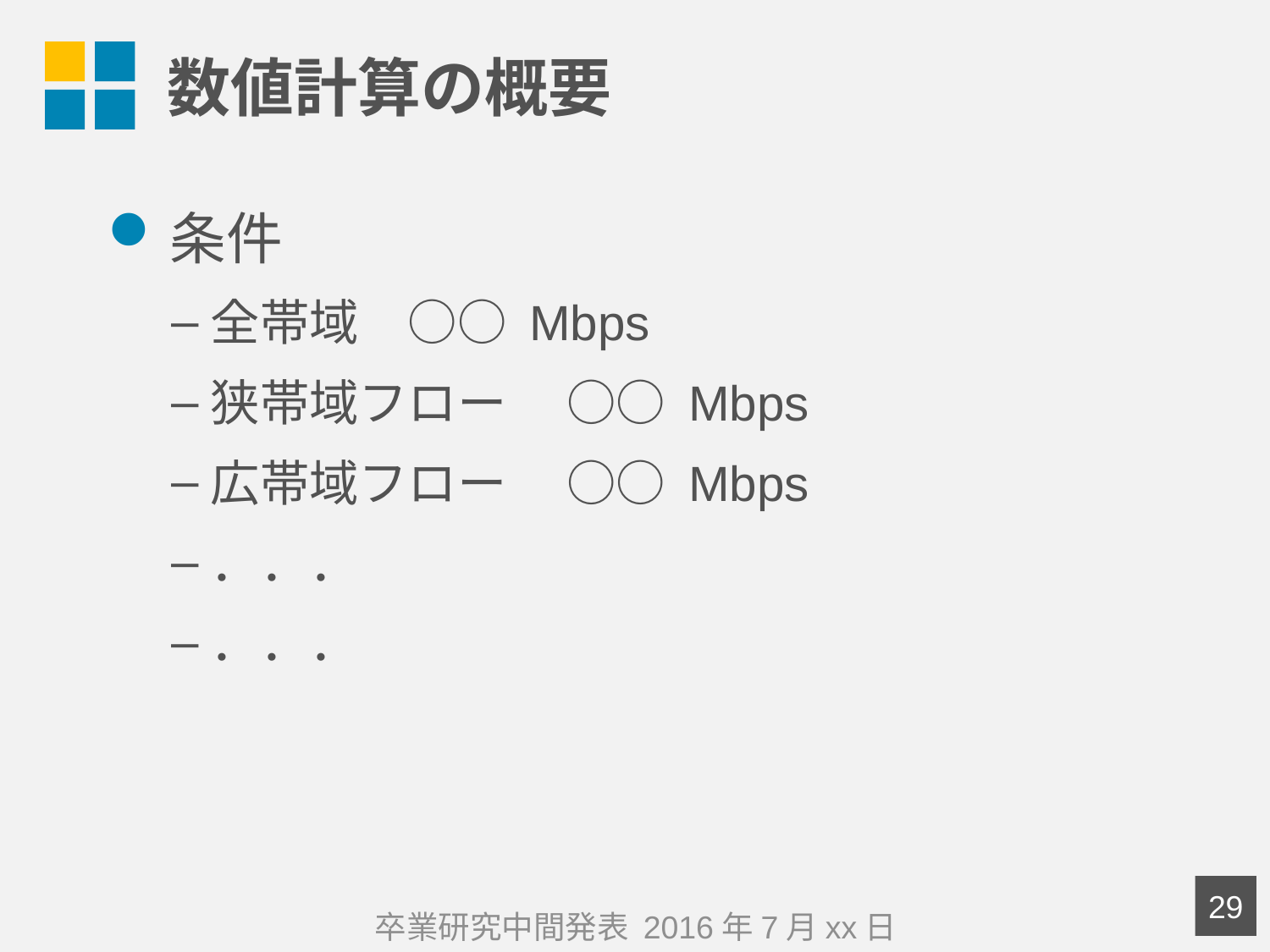

# 数値計算の概要
条件
全帯域　○○ Mbps
狭帯域フロー　 ○○ Mbps
広帯域フロー　 ○○ Mbps
．．．
．．．
29
卒業研究中間発表 2016年7月xx日